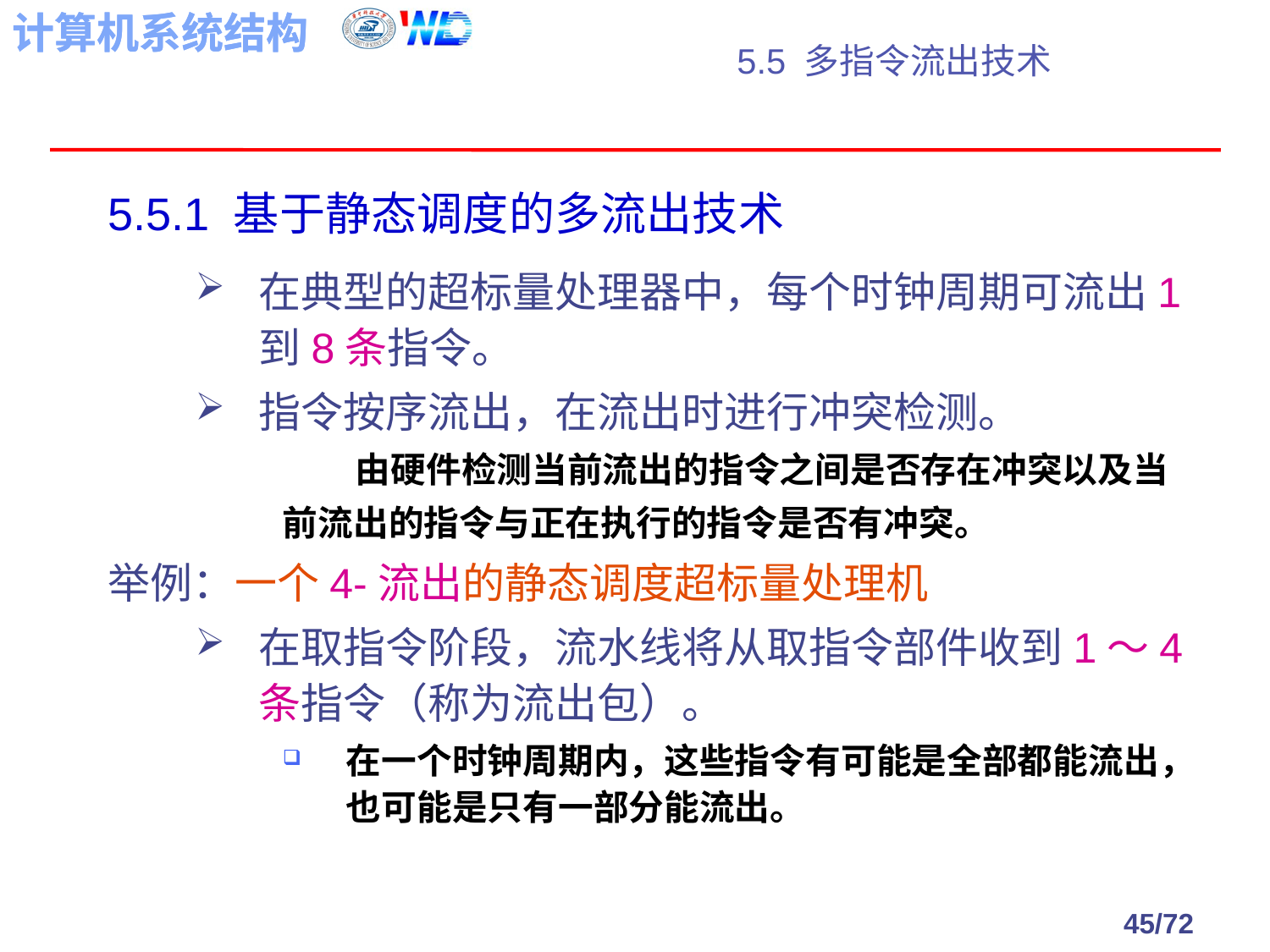

# 5.5 多指令流出技术
5.5.1 基于静态调度的多流出技术
在典型的超标量处理器中，每个时钟周期可流出1到8条指令。
指令按序流出，在流出时进行冲突检测。
        由硬件检测当前流出的指令之间是否存在冲突以及当
前流出的指令与正在执行的指令是否有冲突。
举例：一个4-流出的静态调度超标量处理机
在取指令阶段，流水线将从取指令部件收到1～4条指令（称为流出包）。
在一个时钟周期内，这些指令有可能是全部都能流出，也可能是只有一部分能流出。